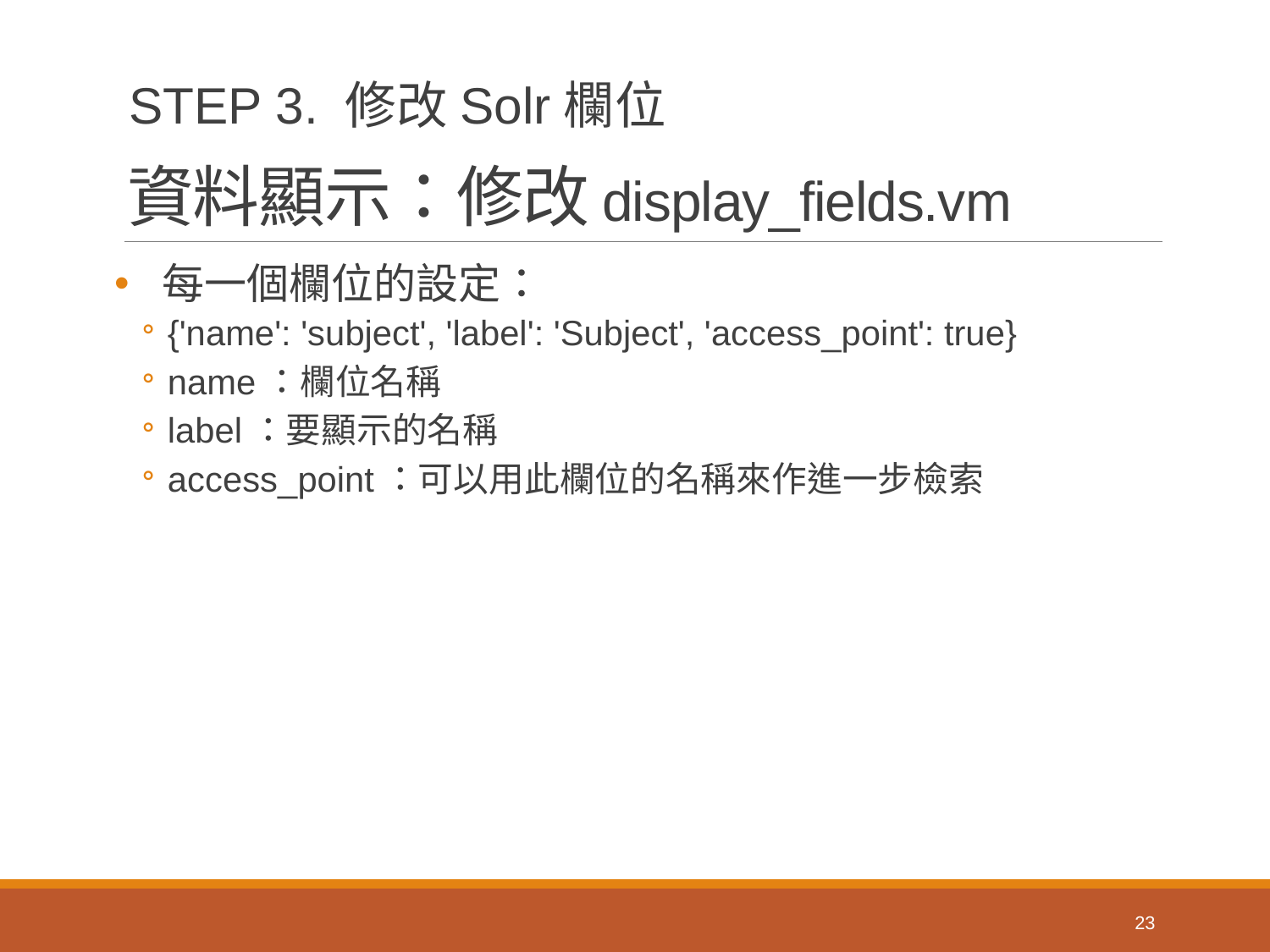

STEP 3. 修改Solr欄位
# 資料顯示：修改display_fields.vm
每一個欄位的設定：
{'name': 'subject', 'label': 'Subject', 'access_point': true}
name：欄位名稱
label：要顯示的名稱
access_point：可以用此欄位的名稱來作進一步檢索

23